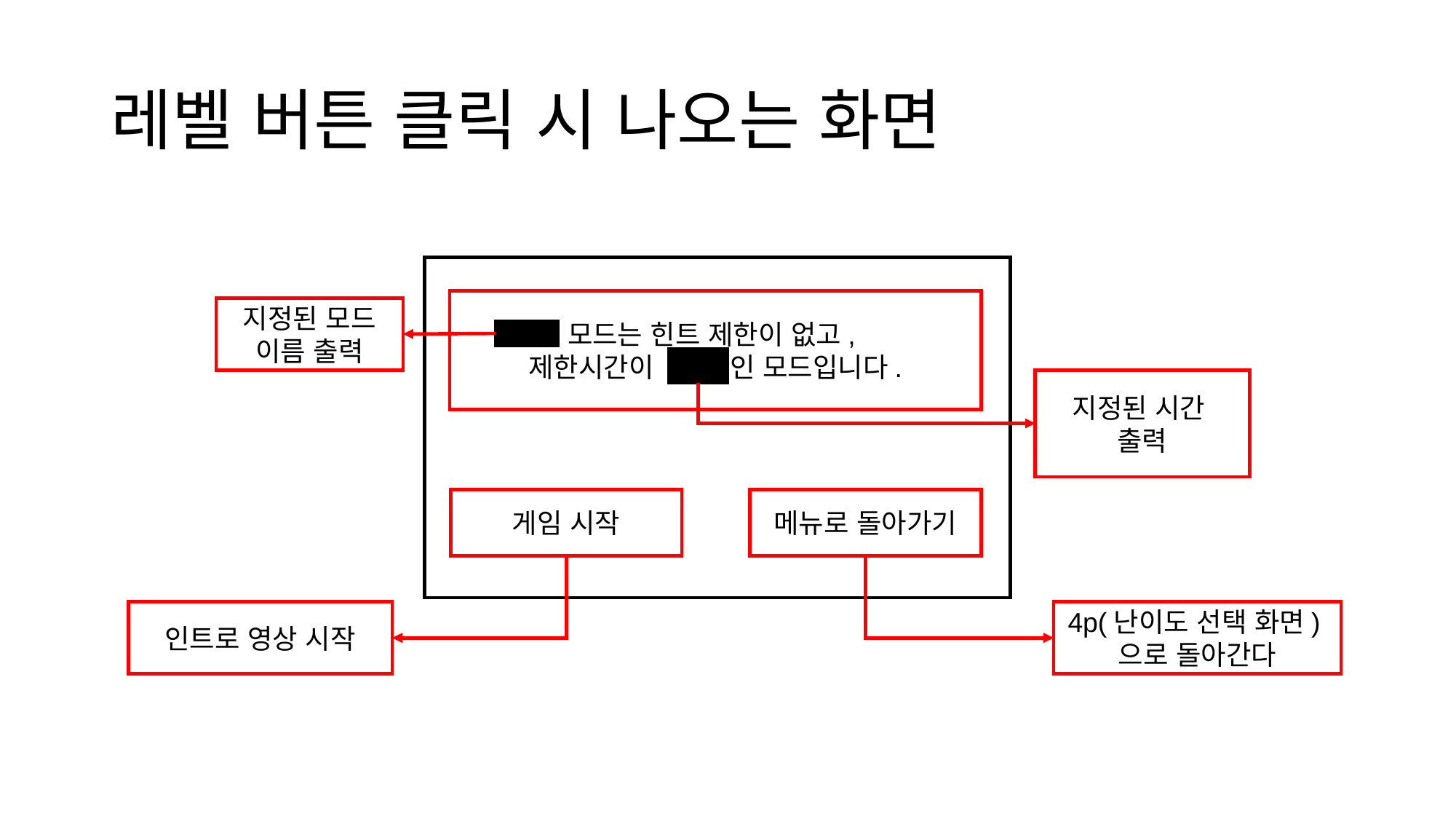

# 레벨 버튼 클릭 시 나오는 화면

모드는 힌트 제한이 없고,
제한시간이 60분인 모드입니다.
지정된 모드 이름 출력

지정된 시간
출력
게임 시작
메뉴로 돌아가기
인트로 영상 시작
4p(난이도 선택 화면)으로 돌아간다